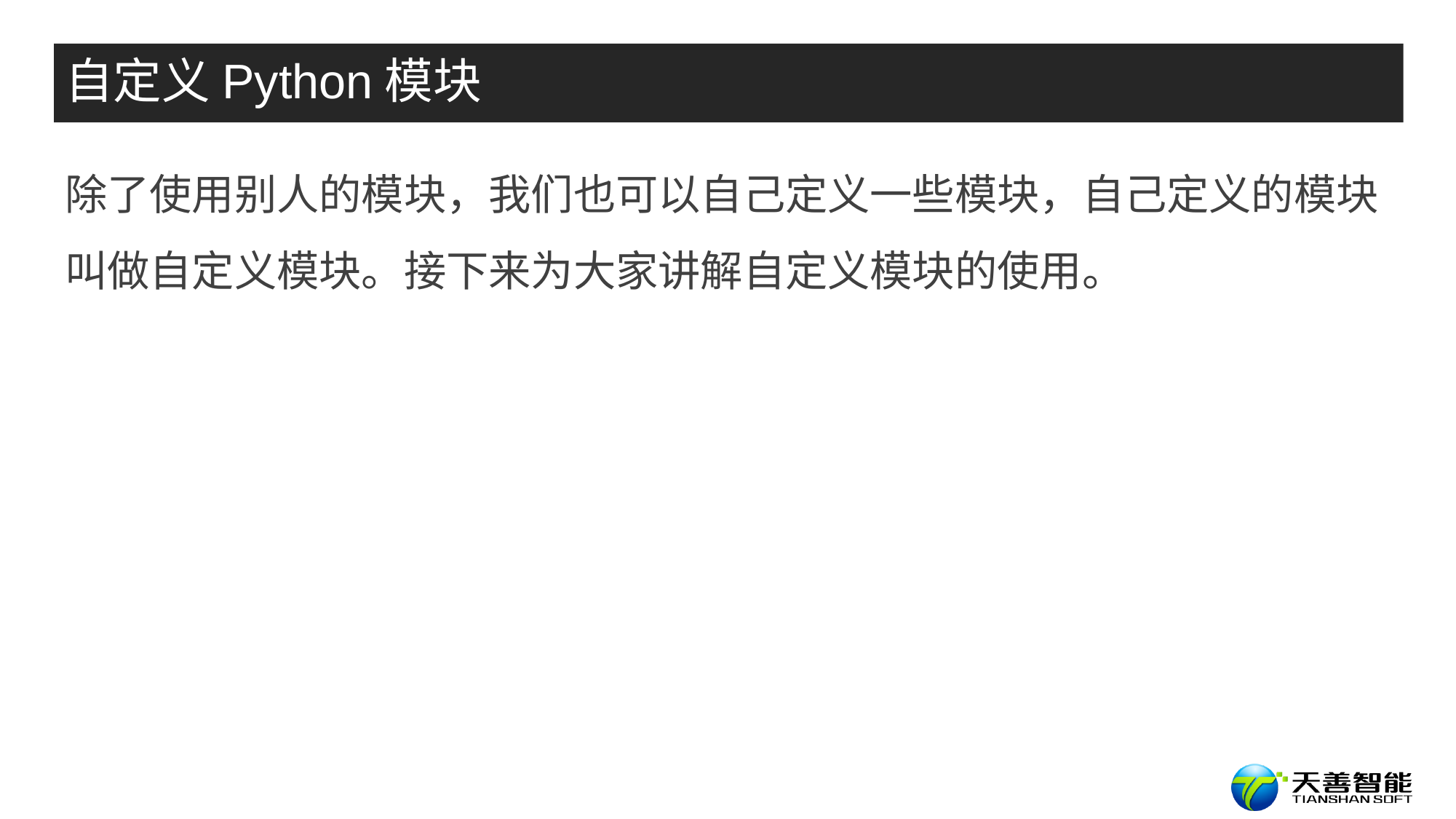

# 自定义Python模块
除了使用别人的模块，我们也可以自己定义一些模块，自己定义的模块叫做自定义模块。接下来为大家讲解自定义模块的使用。